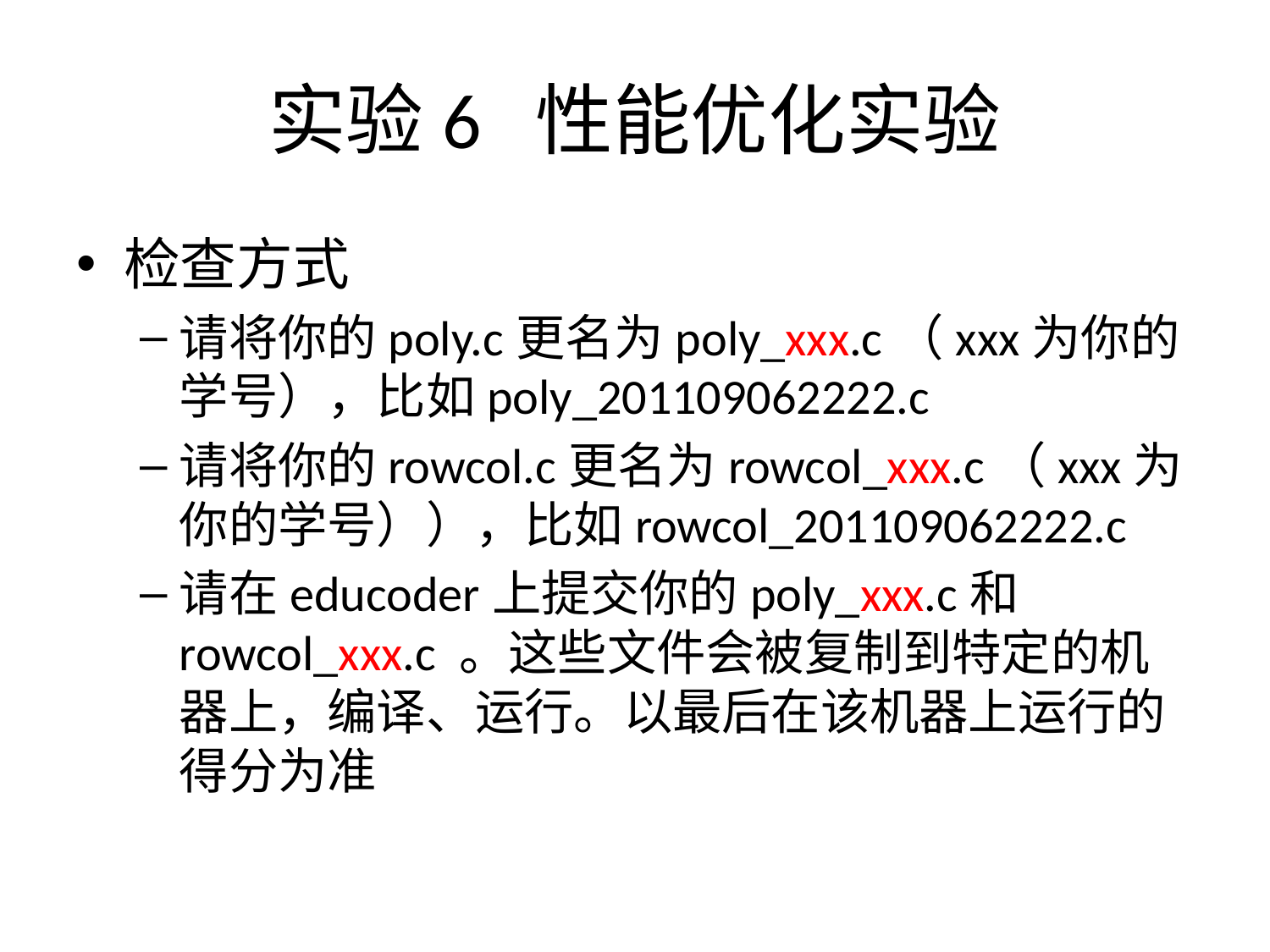

# 实验6  性能优化实验
检查方式
请将你的poly.c更名为poly_xxx.c（xxx为你的学号），比如poly_201109062222.c
请将你的rowcol.c更名为rowcol_xxx.c（xxx为你的学号）），比如rowcol_201109062222.c
请在educoder上提交你的poly_xxx.c和rowcol_xxx.c 。这些文件会被复制到特定的机器上，编译、运行。以最后在该机器上运行的得分为准